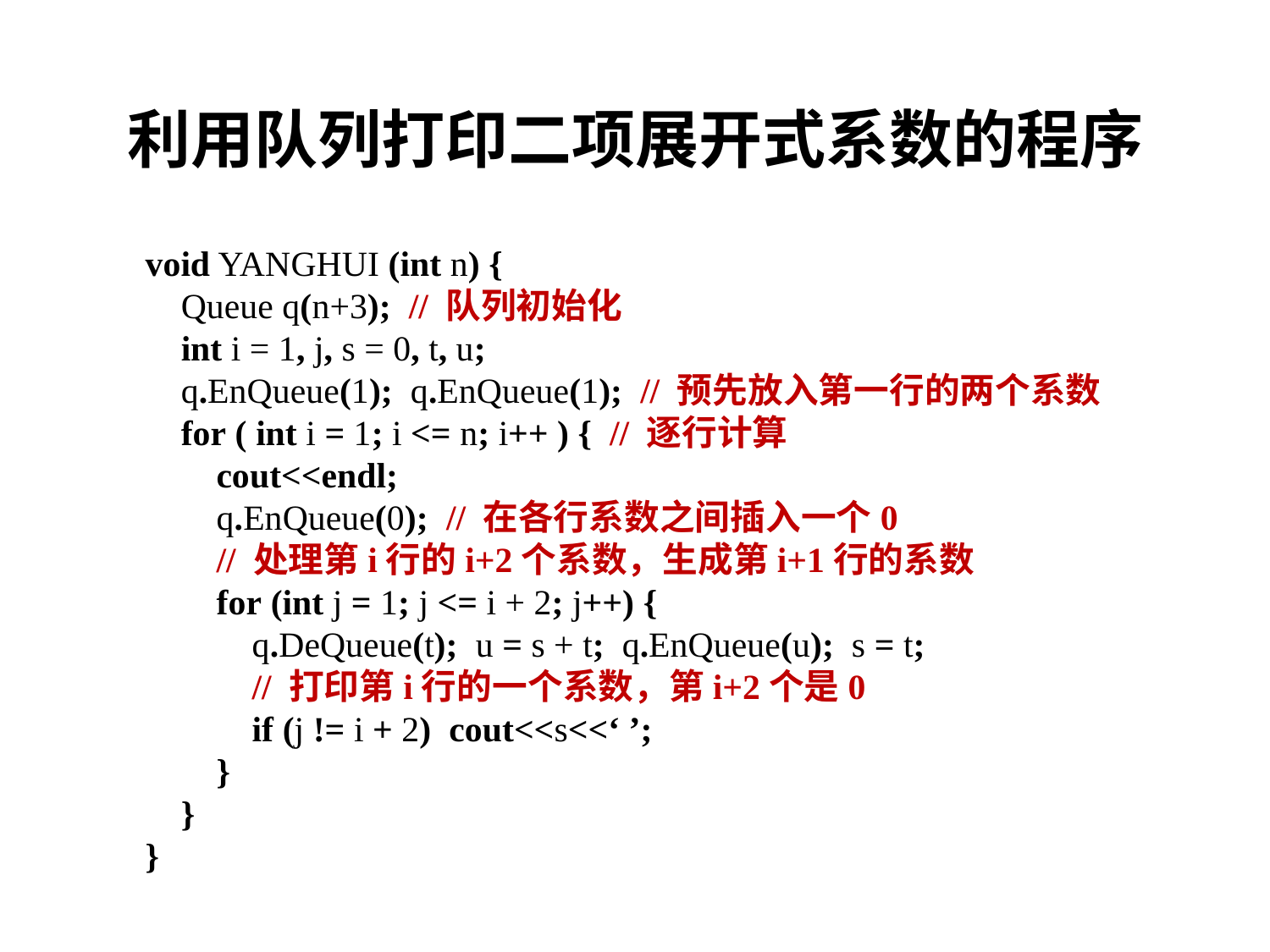

# 利用队列打印二项展开式系数的程序
void YANGHUI (int n) {
    Queue q(n+3);  // 队列初始化
    int i = 1, j, s = 0, t, u;
    q.EnQueue(1);  q.EnQueue(1);  // 预先放入第一行的两个系数
    for ( int i = 1; i <= n; i++ ) {  // 逐行计算
        cout<<endl;
        q.EnQueue(0);  // 在各行系数之间插入一个0
        // 处理第i行的i+2个系数，生成第i+1行的系数
        for (int j = 1; j <= i + 2; j++) {
            q.DeQueue(t);  u = s + t;  q.EnQueue(u);  s = t;
            // 打印第i行的一个系数，第i+2个是0
            if (j != i + 2)  cout<<s<<‘ ’;
        }
    }
}